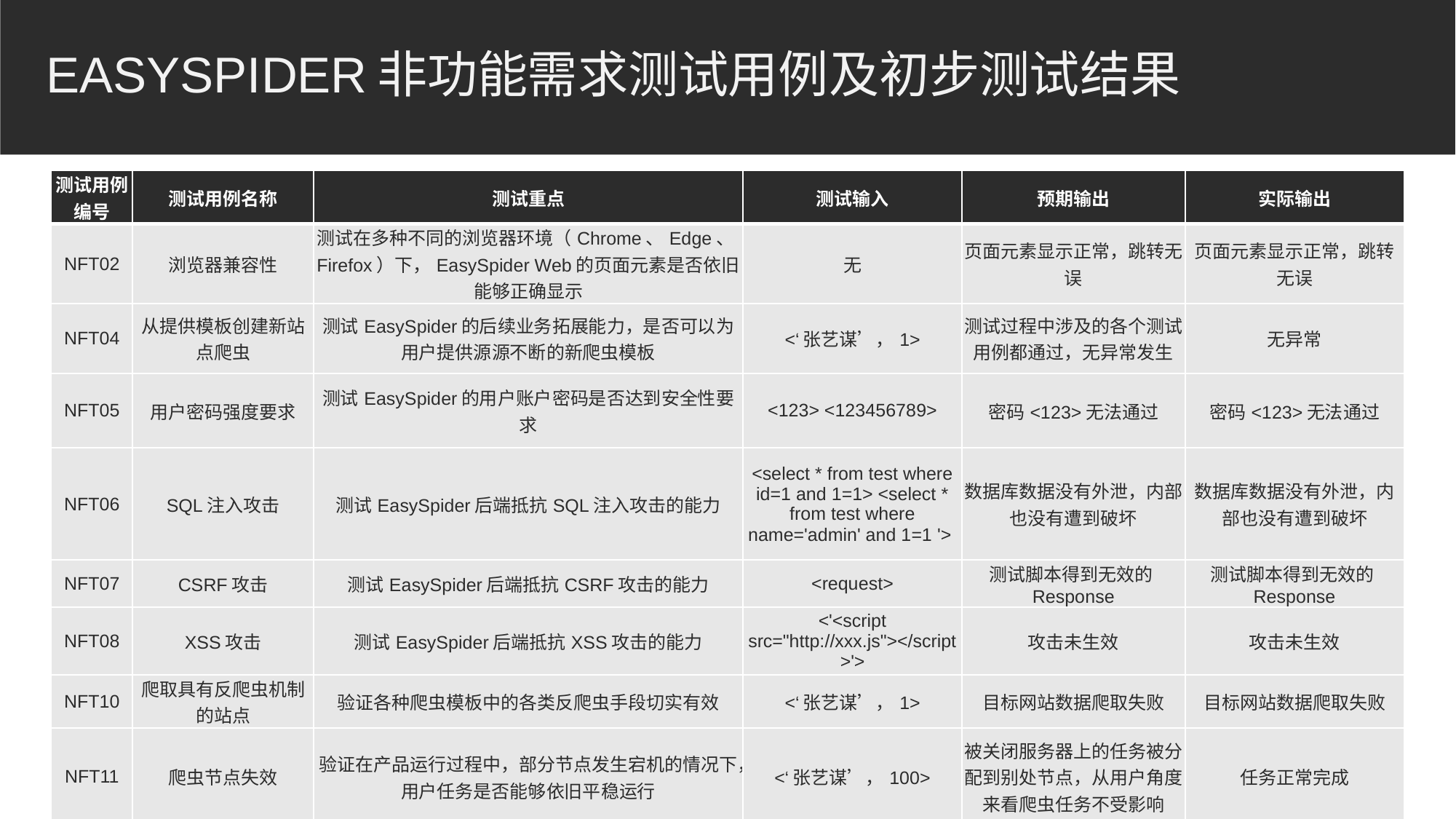

# Easyspider非功能需求测试用例及初步测试结果
| 测试用例编号 | 测试用例名称 | 测试重点 | 测试输入 | 预期输出 | 实际输出 |
| --- | --- | --- | --- | --- | --- |
| NFT02 | 浏览器兼容性 | 测试在多种不同的浏览器环境（Chrome、Edge、Firefox）下，EasySpider Web的页面元素是否依旧能够正确显示 | 无 | 页面元素显示正常，跳转无误 | 页面元素显示正常，跳转无误 |
| NFT04 | 从提供模板创建新站点爬虫 | 测试EasySpider的后续业务拓展能力，是否可以为用户提供源源不断的新爬虫模板 | <‘张艺谋’，1> | 测试过程中涉及的各个测试用例都通过，无异常发生 | 无异常 |
| NFT05 | 用户密码强度要求 | 测试EasySpider的用户账户密码是否达到安全性要求 | <123> <123456789> | 密码<123>无法通过 | 密码<123>无法通过 |
| NFT06 | SQL注入攻击 | 测试EasySpider后端抵抗SQL注入攻击的能力 | <select \* from test where id=1 and 1=1> <select \* from test where name='admin' and 1=1 '> | 数据库数据没有外泄，内部也没有遭到破坏 | 数据库数据没有外泄，内部也没有遭到破坏 |
| NFT07 | CSRF攻击 | 测试EasySpider后端抵抗CSRF攻击的能力 | <request> | 测试脚本得到无效的Response | 测试脚本得到无效的Response |
| NFT08 | XSS攻击 | 测试EasySpider后端抵抗XSS攻击的能力 | <'<script src="http://xxx.js"></script>'> | 攻击未生效 | 攻击未生效 |
| NFT10 | 爬取具有反爬虫机制的站点 | 验证各种爬虫模板中的各类反爬虫手段切实有效 | <‘张艺谋’，1> | 目标网站数据爬取失败 | 目标网站数据爬取失败 |
| NFT11 | 爬虫节点失效 | 验证在产品运行过程中，部分节点发生宕机的情况下，用户任务是否能够依旧平稳运行 | <‘张艺谋’，100> | 被关闭服务器上的任务被分配到别处节点，从用户角度来看爬虫任务不受影响 | 任务正常完成 |